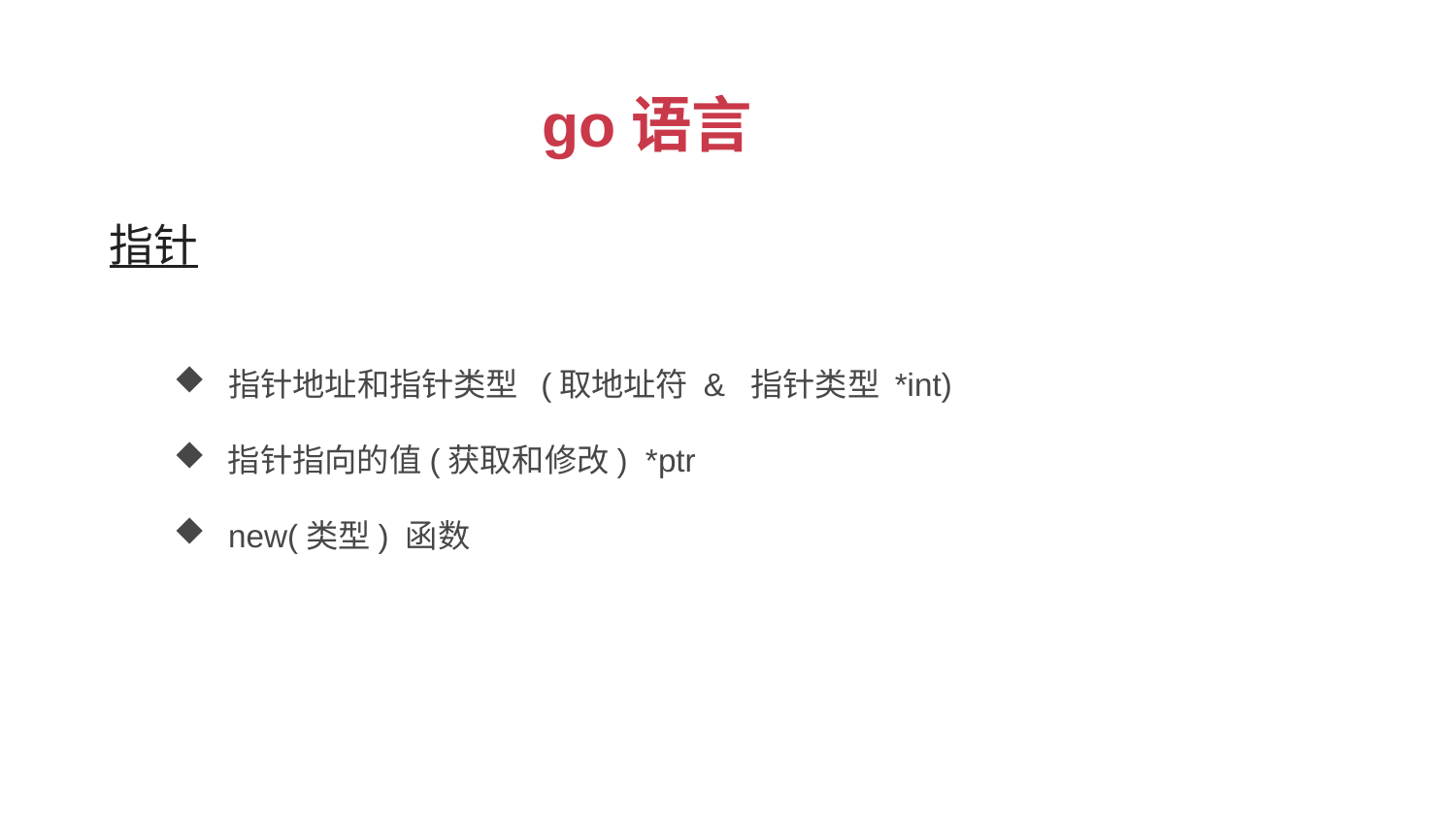

go语言
 指针
指针地址和指针类型  (取地址符 &  指针类型 *int)
指针指向的值(获取和修改)  *ptr
new(类型) 函数